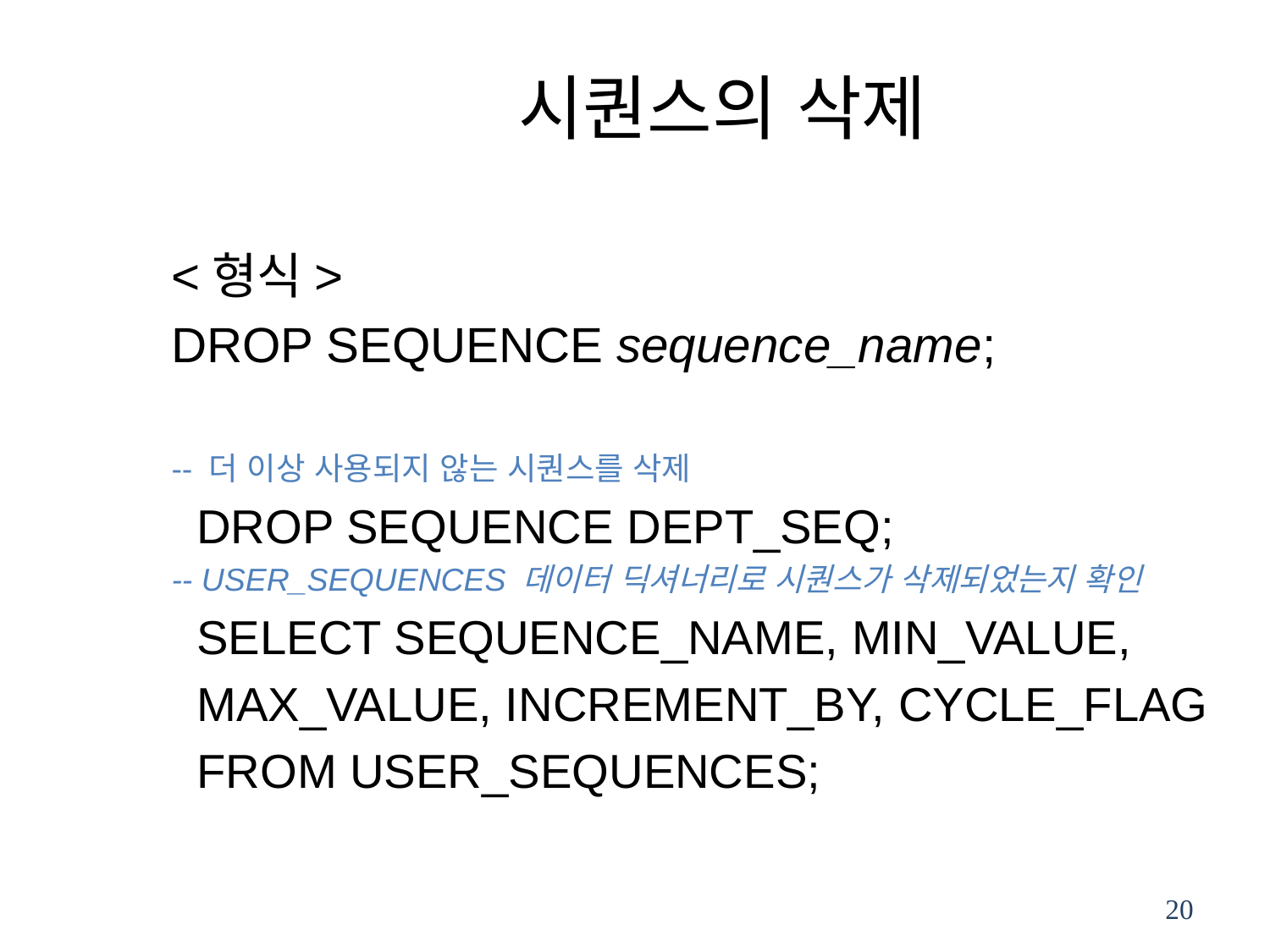

# 시퀀스의 삭제
<형식>
DROP SEQUENCE sequence_name;

-- 더 이상 사용되지 않는 시퀀스를 삭제
DROP SEQUENCE DEPT_SEQ;
-- USER_SEQUENCES 데이터 딕셔너리로 시퀀스가 삭제되었는지 확인
SELECT SEQUENCE_NAME, MIN_VALUE,
MAX_VALUE, INCREMENT_BY, CYCLE_FLAG
FROM USER_SEQUENCES;

20